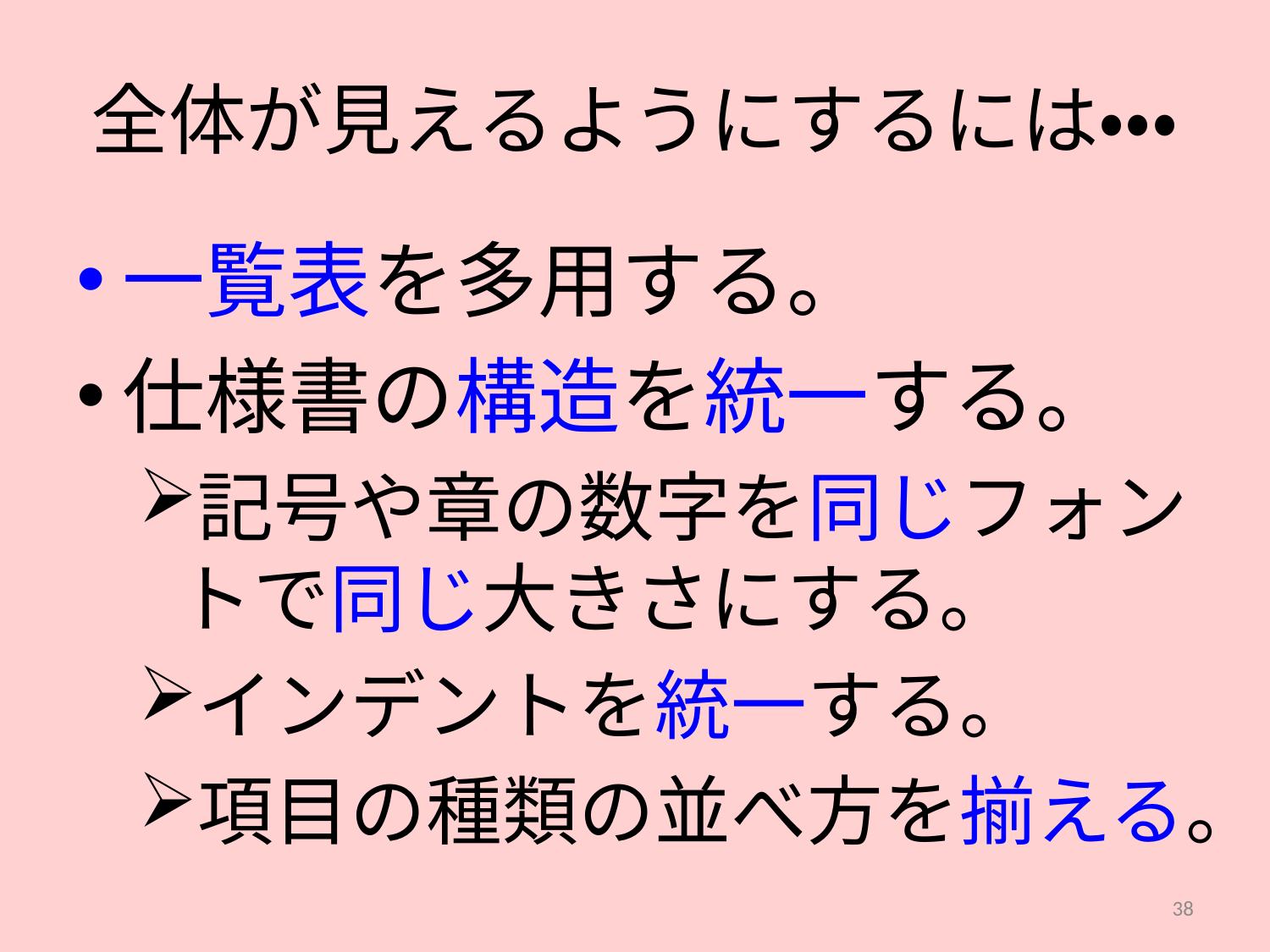

# 全体が見えるようにするには・・・
一覧表を多用する。
仕様書の構造を統一する。
記号や章の数字を同じフォントで同じ大きさにする。
インデントを統一する。
項目の種類の並べ方を揃える。
38